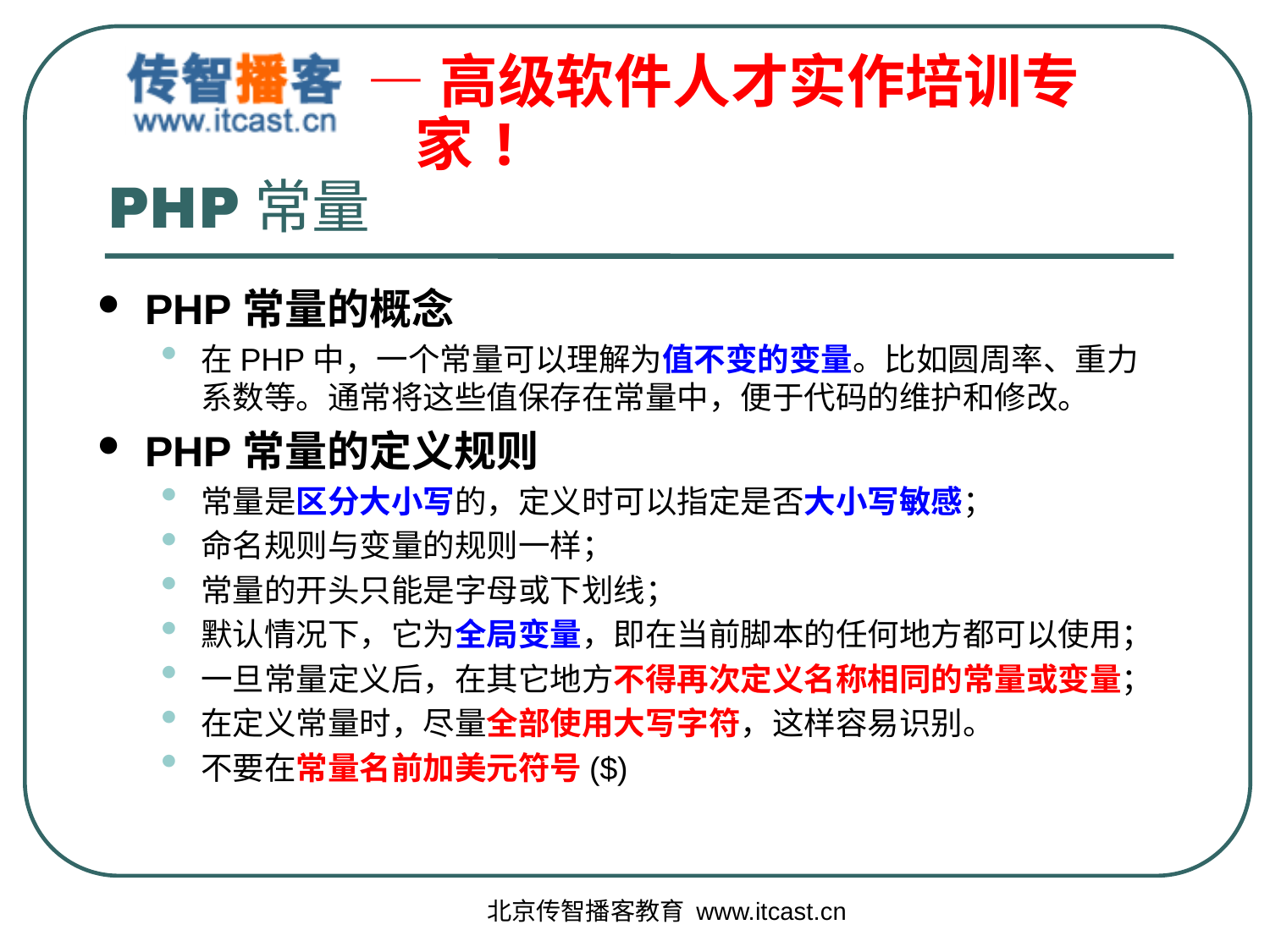

# PHP常量
PHP常量的概念
在PHP中，一个常量可以理解为值不变的变量。比如圆周率、重力系数等。通常将这些值保存在常量中，便于代码的维护和修改。
PHP常量的定义规则
常量是区分大小写的，定义时可以指定是否大小写敏感；
命名规则与变量的规则一样；
常量的开头只能是字母或下划线；
默认情况下，它为全局变量，即在当前脚本的任何地方都可以使用；
一旦常量定义后，在其它地方不得再次定义名称相同的常量或变量；
在定义常量时，尽量全部使用大写字符，这样容易识别。
不要在常量名前加美元符号($)